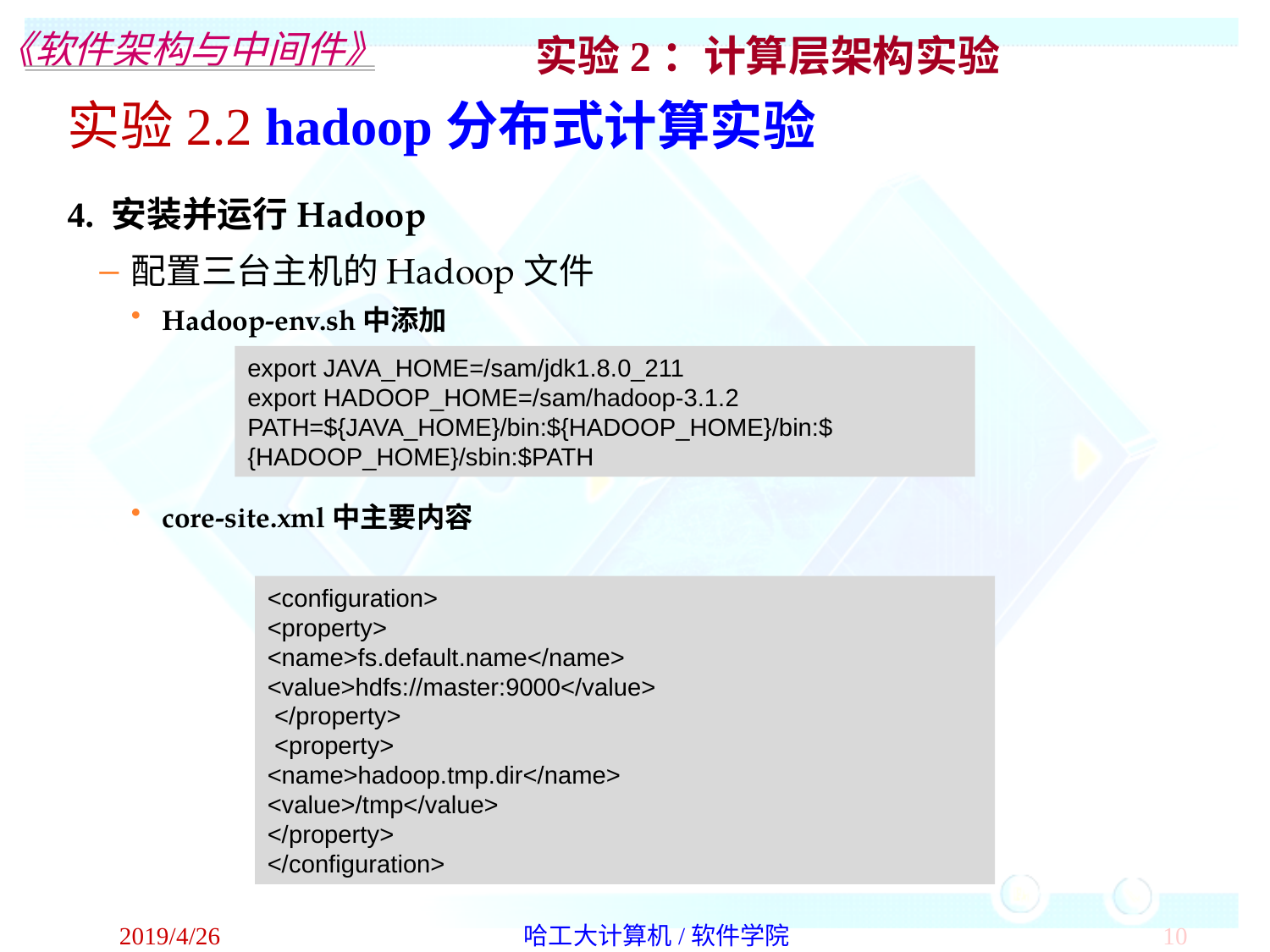

实验2.2 hadoop分布式计算实验

4. 安装并运行Hadoop
配置三台主机的Hadoop文件
Hadoop-env.sh中添加

core-site.xml中主要内容

export JAVA_HOME=/sam/jdk1.8.0_211
export HADOOP_HOME=/sam/hadoop-3.1.2
PATH=${JAVA_HOME}/bin:${HADOOP_HOME}/bin:${HADOOP_HOME}/sbin:$PATH
<configuration>
<property>
<name>fs.default.name</name> <value>hdfs://master:9000</value>
 </property>
 <property>
<name>hadoop.tmp.dir</name>
<value>/tmp</value>
</property>
</configuration>